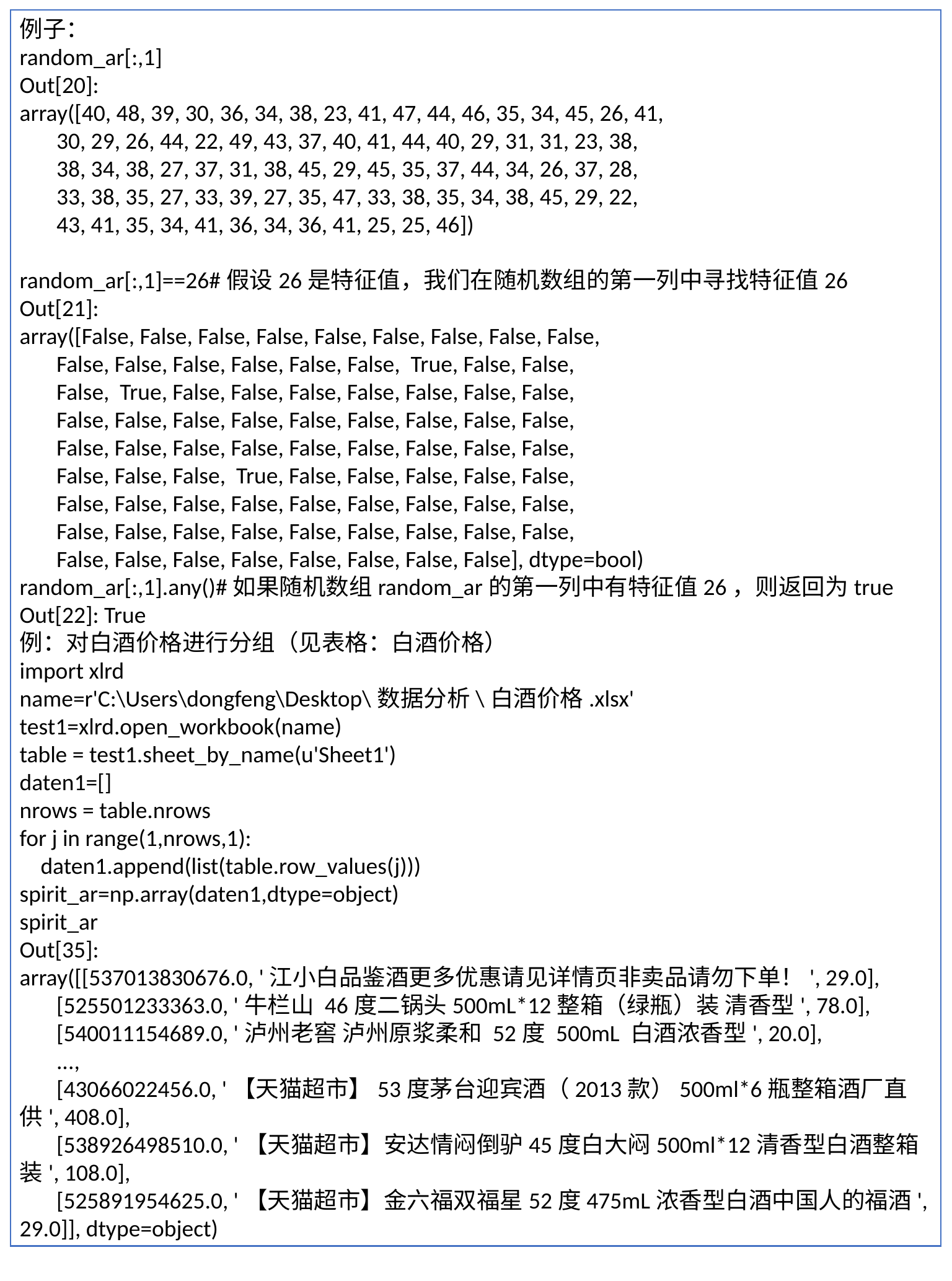

例子：
random_ar[:,1]
Out[20]:
array([40, 48, 39, 30, 36, 34, 38, 23, 41, 47, 44, 46, 35, 34, 45, 26, 41,
       30, 29, 26, 44, 22, 49, 43, 37, 40, 41, 44, 40, 29, 31, 31, 23, 38,
       38, 34, 38, 27, 37, 31, 38, 45, 29, 45, 35, 37, 44, 34, 26, 37, 28,
       33, 38, 35, 27, 33, 39, 27, 35, 47, 33, 38, 35, 34, 38, 45, 29, 22,
       43, 41, 35, 34, 41, 36, 34, 36, 41, 25, 25, 46])

random_ar[:,1]==26#假设26是特征值，我们在随机数组的第一列中寻找特征值26
Out[21]:
array([False, False, False, False, False, False, False, False, False,
       False, False, False, False, False, False,  True, False, False,
       False,  True, False, False, False, False, False, False, False,
       False, False, False, False, False, False, False, False, False,
       False, False, False, False, False, False, False, False, False,
       False, False, False,  True, False, False, False, False, False,
       False, False, False, False, False, False, False, False, False,
       False, False, False, False, False, False, False, False, False,
       False, False, False, False, False, False, False, False], dtype=bool)
random_ar[:,1].any()#如果随机数组random_ar的第一列中有特征值26，则返回为true
Out[22]: True
例：对白酒价格进行分组（见表格：白酒价格）
import xlrd
name=r'C:\Users\dongfeng\Desktop\数据分析\白酒价格.xlsx'
test1=xlrd.open_workbook(name)
table = test1.sheet_by_name(u'Sheet1')
daten1=[]
nrows = table.nrows
for j in range(1,nrows,1):
    daten1.append(list(table.row_values(j)))
spirit_ar=np.array(daten1,dtype=object)
spirit_ar
Out[35]:
array([[537013830676.0, '江小白品鉴酒更多优惠请见详情页非卖品请勿下单！', 29.0],
       [525501233363.0, '牛栏山 46度二锅头500mL*12整箱（绿瓶）装 清香型', 78.0],
       [540011154689.0, '泸州老窖 泸州原浆柔和 52度 500mL 白酒浓香型', 20.0],
       ...,
       [43066022456.0, '【天猫超市】53度茅台迎宾酒（2013款）500ml*6瓶整箱酒厂直供', 408.0],
       [538926498510.0, '【天猫超市】安达情闷倒驴45度白大闷500ml*12清香型白酒整箱装', 108.0],
       [525891954625.0, '【天猫超市】金六福双福星52度475mL浓香型白酒中国人的福酒', 29.0]], dtype=object)